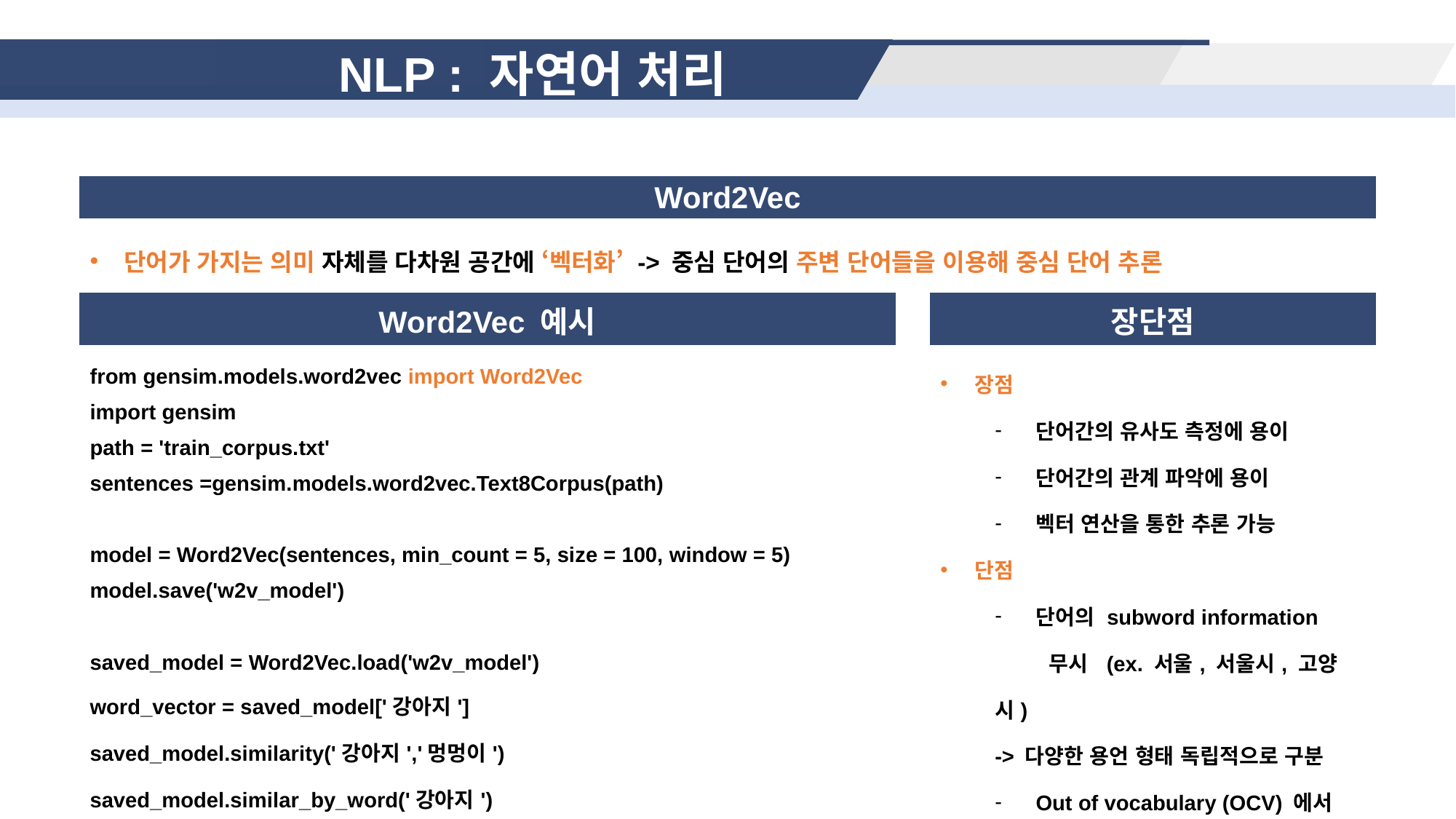

NLP : 자연어 처리
| Word2Vec |
| --- |
| 단어가 가지는 의미 자체를 다차원 공간에 ‘벡터화’ -> 중심 단어의 주변 단어들을 이용해 중심 단어 추론 |
|  |
| Word2Vec 예시 |
| --- |
| from gensim.models.word2vec import Word2Vec import gensim path = 'train\_corpus.txt' sentences =gensim.models.word2vec.Text8Corpus(path) model = Word2Vec(sentences, min\_count = 5, size = 100, window = 5) model.save('w2v\_model') saved\_model = Word2Vec.load('w2v\_model') word\_vector = saved\_model['강아지'] saved\_model.similarity('강아지','멍멍이') saved\_model.similar\_by\_word('강아지') |
| 장단점 |
| --- |
| 장점 단어간의 유사도 측정에 용이 단어간의 관계 파악에 용이 벡터 연산을 통한 추론 가능 단점 단어의 subword information 무시 (ex. 서울, 서울시, 고양시) -> 다양한 용언 형태 독립적으로 구분 Out of vocabulary (OCV) 에서 적용 불가능 |